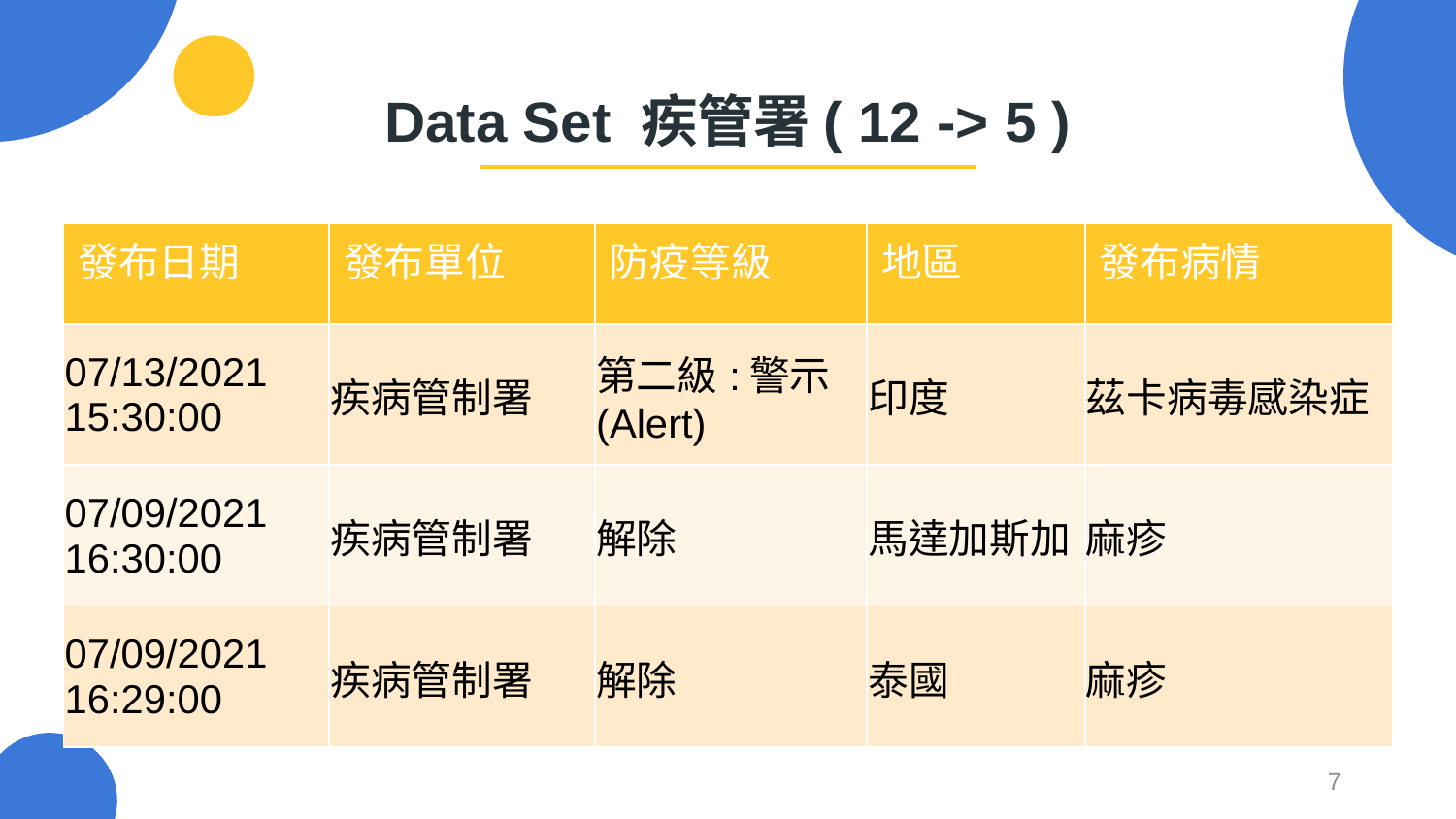

# Data Set 疾管署( 12 -> 5 )
| 發布日期 | 發布單位 | 防疫等級 | 地區 | 發布病情 |
| --- | --- | --- | --- | --- |
| 07/13/2021 15:30:00 | 疾病管制署 | 第二級:警示(Alert) | 印度 | 茲卡病毒感染症 |
| 07/09/2021 16:30:00 | 疾病管制署 | 解除 | 馬達加斯加 | 麻疹 |
| 07/09/2021 16:29:00 | 疾病管制署 | 解除 | 泰國 | 麻疹 |